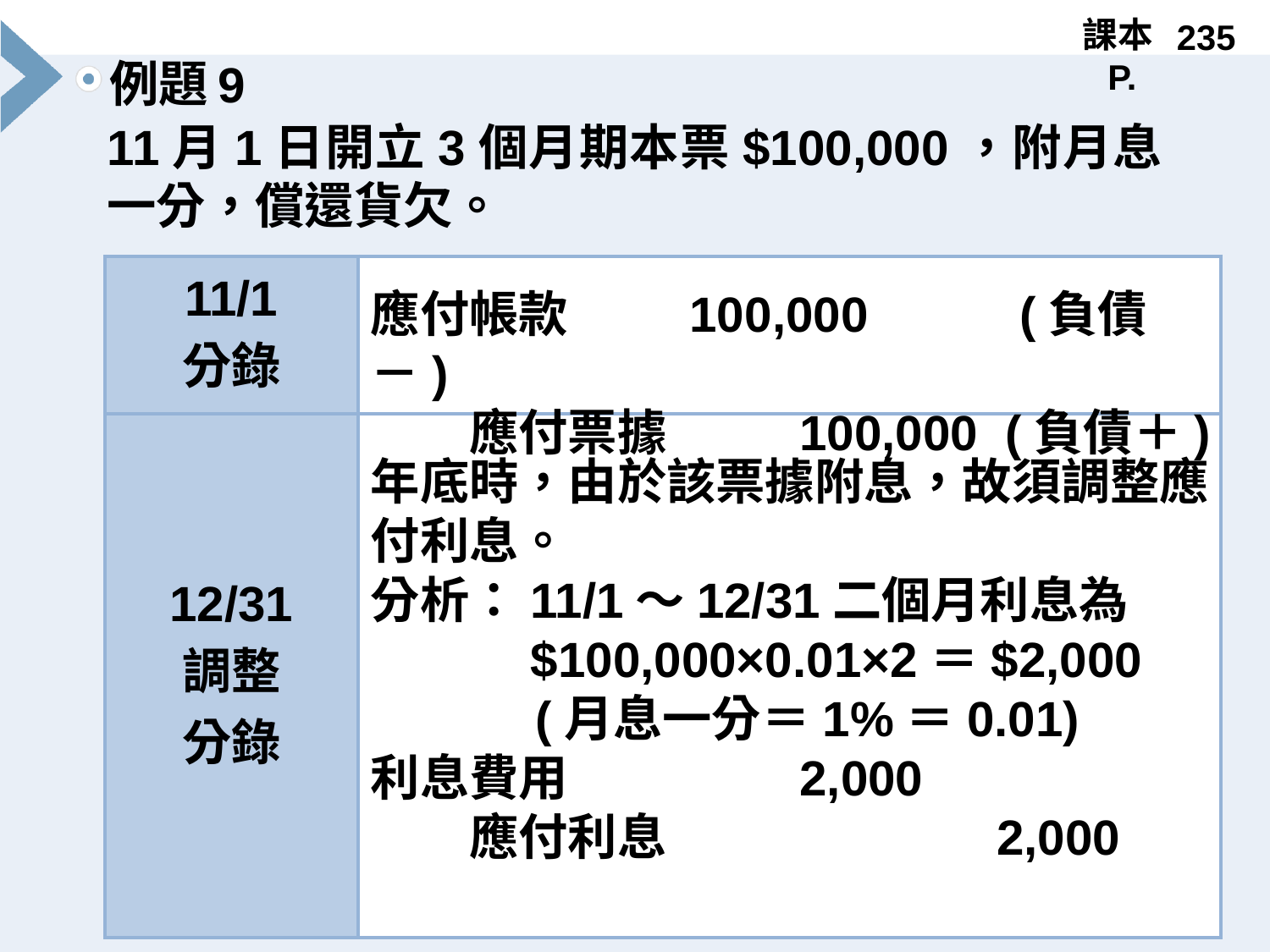

235
# 9
11月1日開立3個月期本票$100,000，附月息一分，償還貨欠。
| 11/1 分錄 |  |
| --- | --- |
| 12/31 調整 分錄 |  |
應付帳款　　 100,000           (負債－)
　　應付票據　　  100,000  (負債＋)
年底時，由於該票據附息，故須調整應付利息。
分析：11/1～12/31二個月利息為
　　　$100,000×0.01×2＝$2,000
            (月息一分＝1%＝0.01)
利息費用　　　　  2,000
　　應付利息　　　　　　  2,000